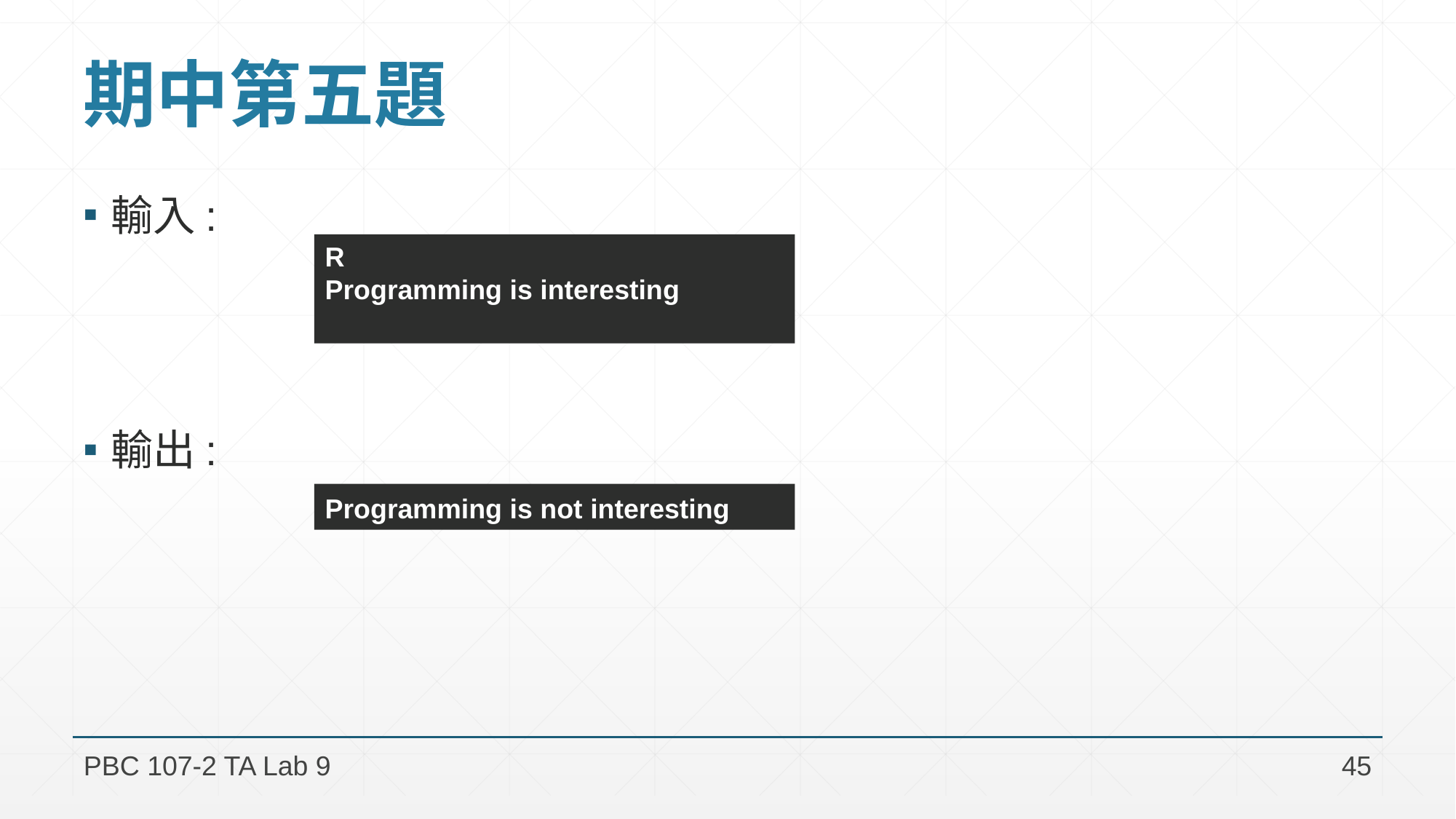

# 期中第五題
輸入:

輸出:

R
Programming is interesting
Programming is not interesting
PBC 107-2 TA Lab 9
45